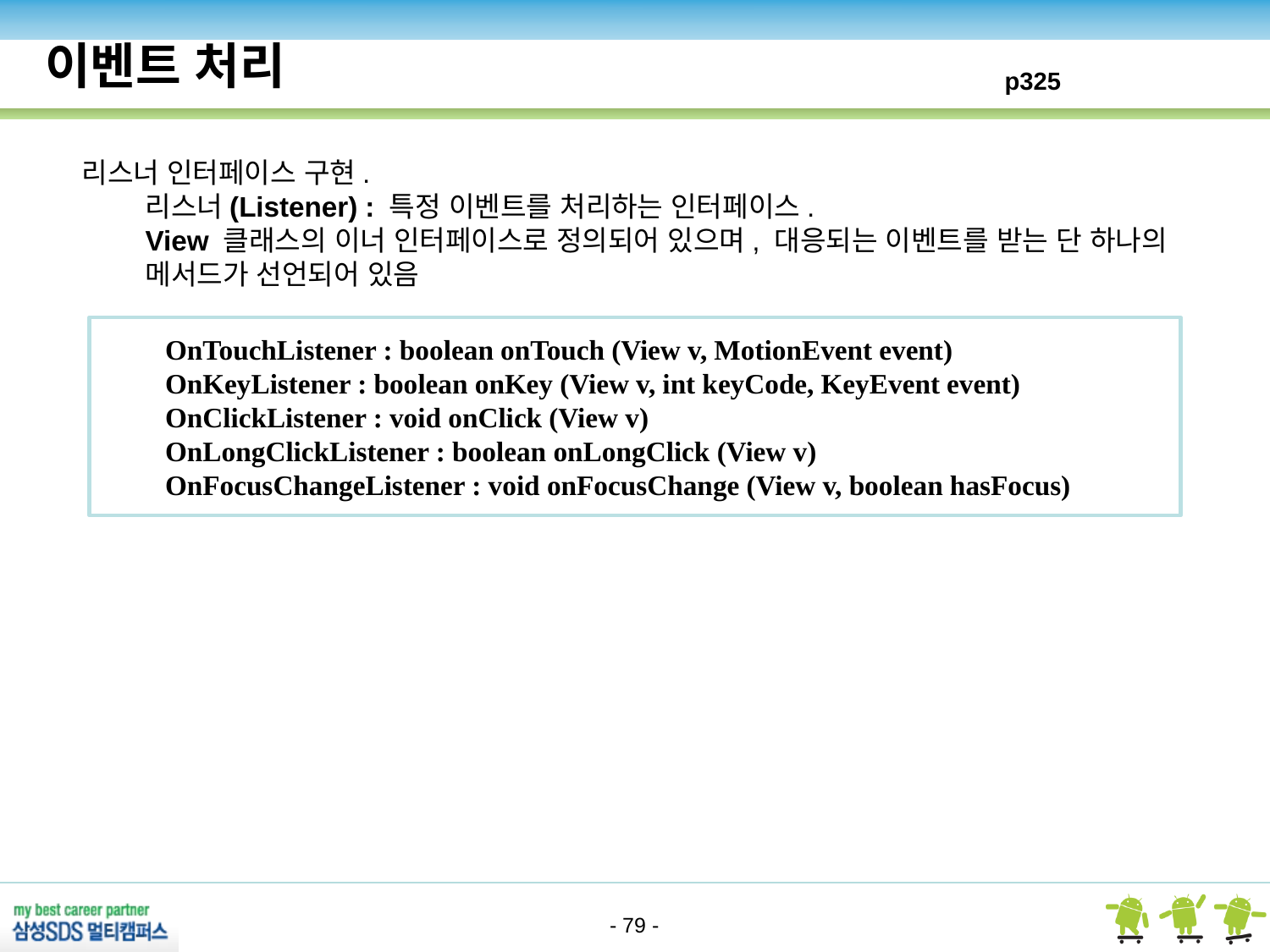

이벤트 처리
p325
리스너 인터페이스 구현.
리스너(Listener) : 특정 이벤트를 처리하는 인터페이스.
View 클래스의 이너 인터페이스로 정의되어 있으며, 대응되는 이벤트를 받는 단 하나의 메서드가 선언되어 있음
OnTouchListener : boolean onTouch (View v, MotionEvent event)
OnKeyListener : boolean onKey (View v, int keyCode, KeyEvent event)
OnClickListener : void onClick (View v)
OnLongClickListener : boolean onLongClick (View v)
OnFocusChangeListener : void onFocusChange (View v, boolean hasFocus)
- 79 -